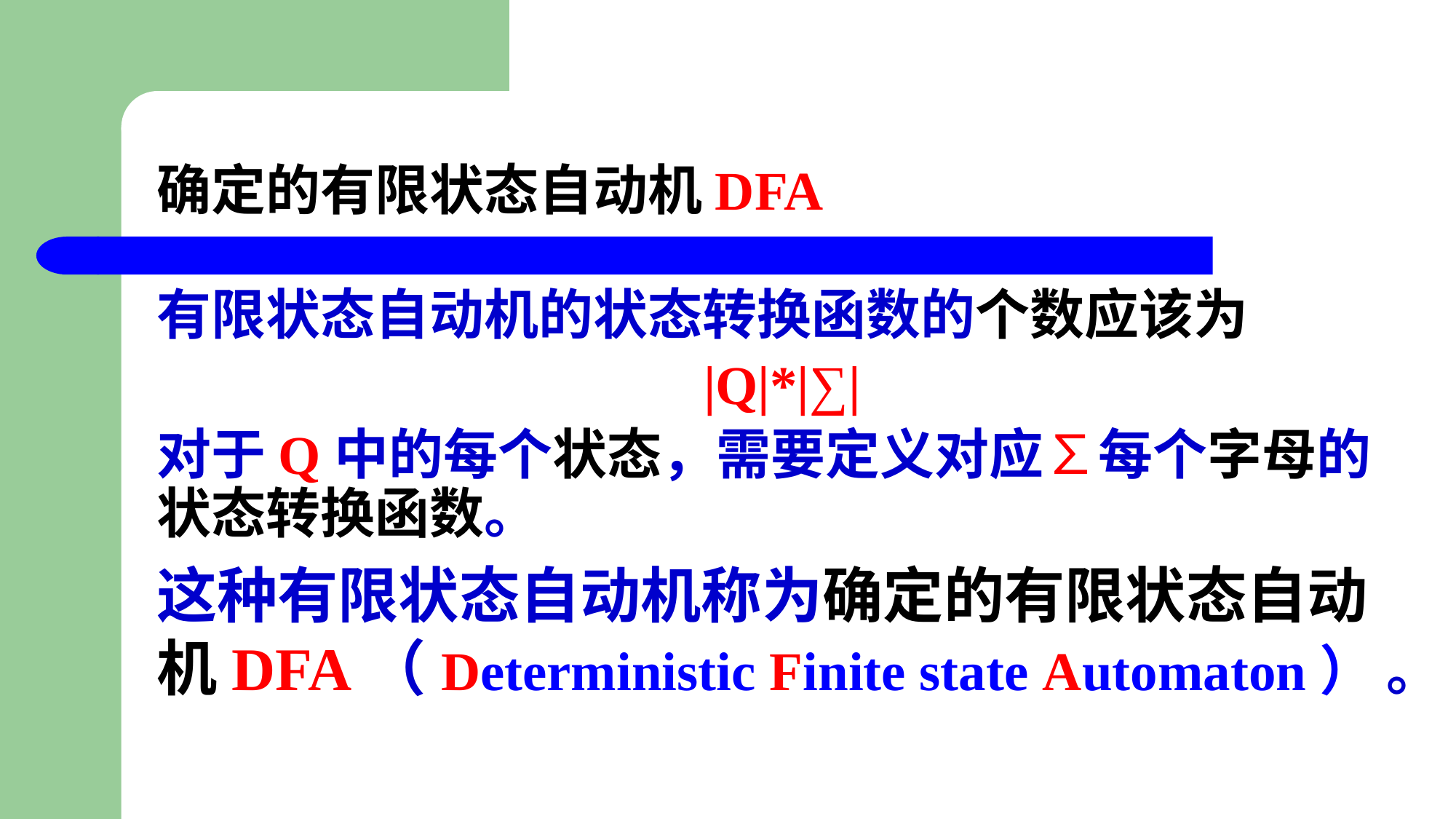

# 确定的有限状态自动机DFA
有限状态自动机的状态转换函数的个数应该为
|Q|*|∑|
对于Q中的每个状态，需要定义对应∑每个字母的状态转换函数。
这种有限状态自动机称为确定的有限状态自动机DFA（Deterministic Finite state Automaton） 。